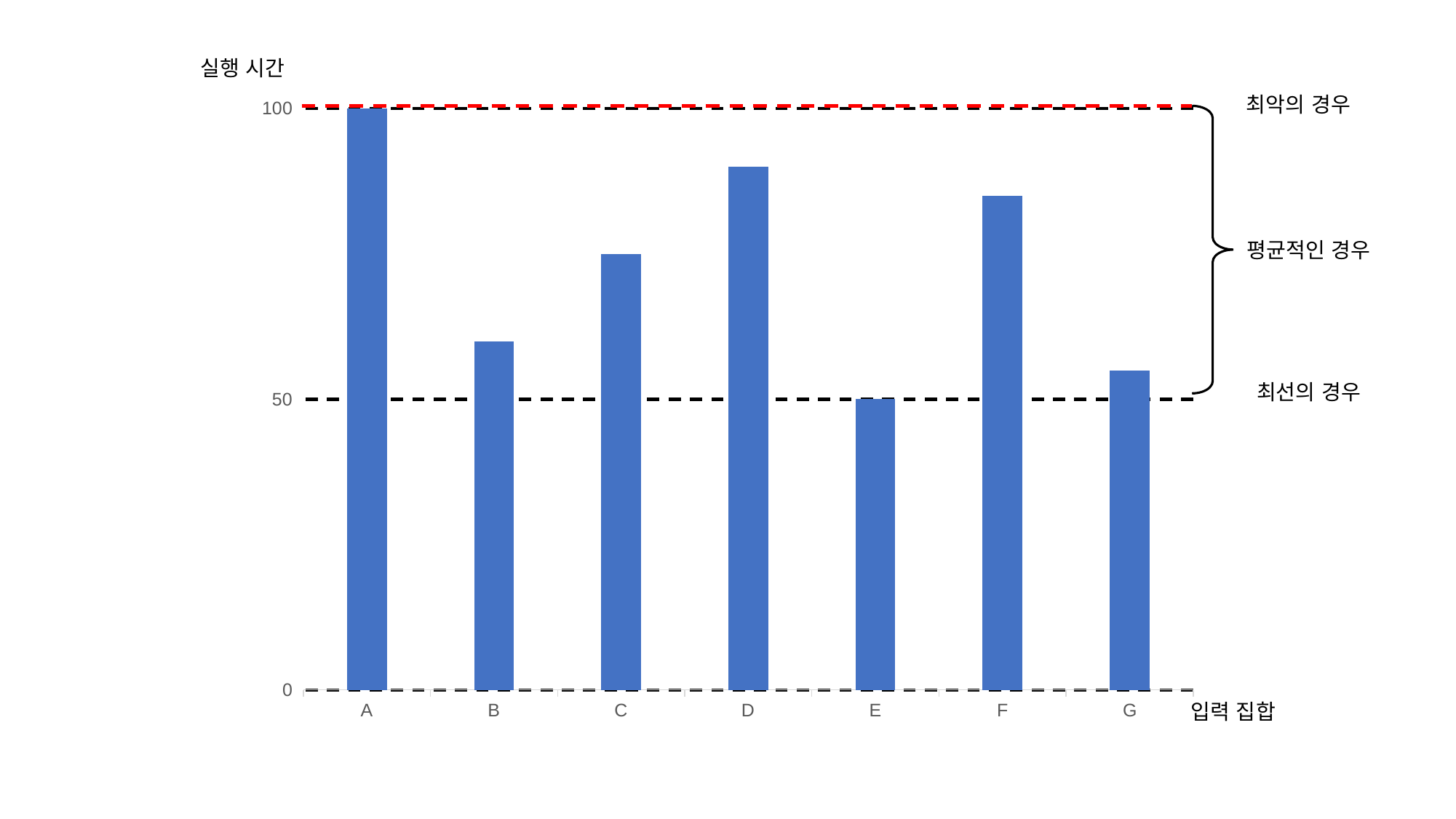

실행 시간
최악의 경우

### Chart

| Category | 계열 1 |
|---|---|
| A | 100.0 |
| B | 60.0 |
| C | 75.0 |
| D | 90.0 |
| E | 50.0 |
| F | 85.0 |
| G | 55.0 |
평균적인 경우
최선의 경우
입력 집합